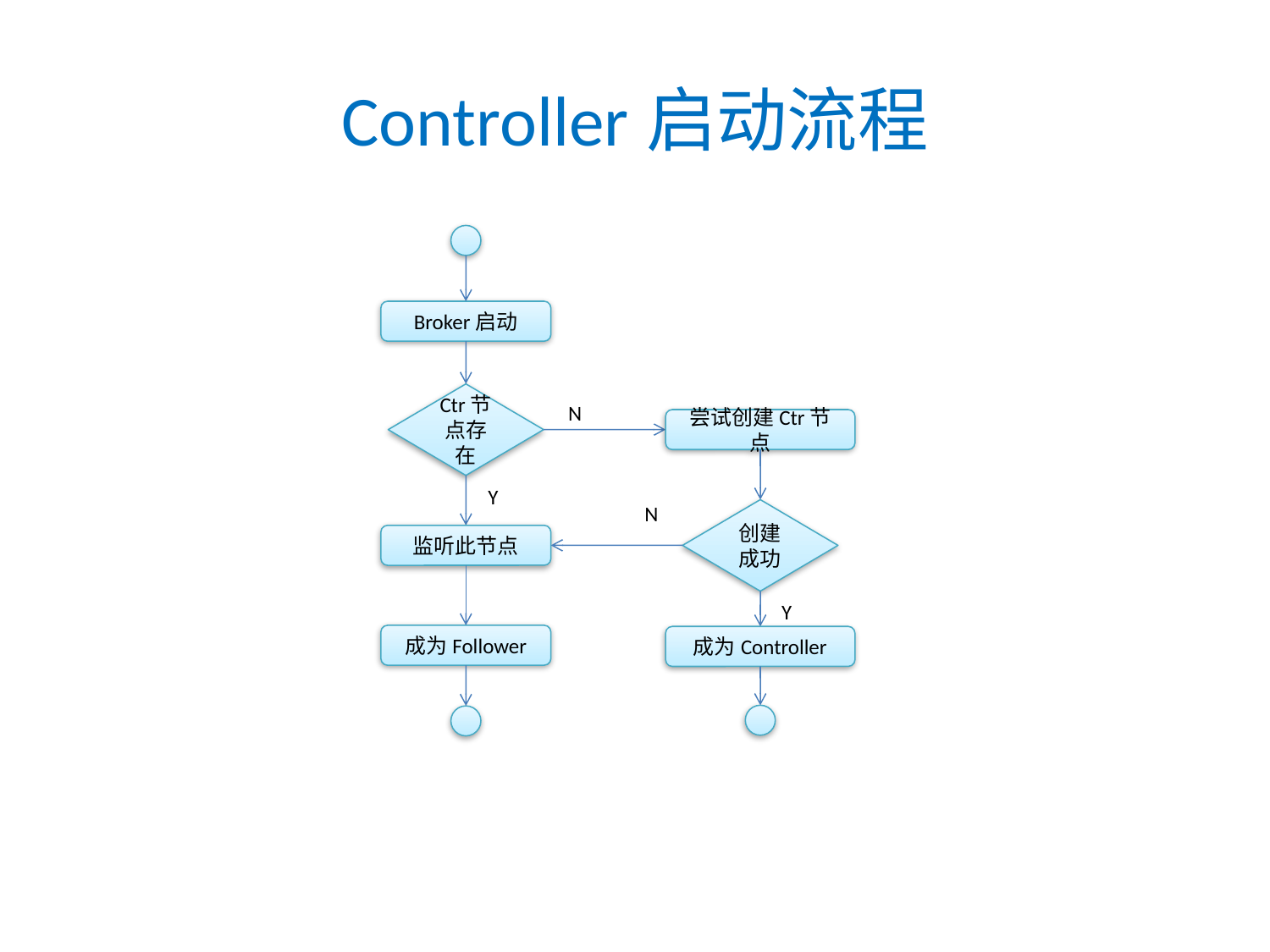

# Controller启动流程

Broker启动
Ctr节点存在
N
尝试创建Ctr节点
Y
N
创建成功
监听此节点
Y
成为Follower
成为Controller